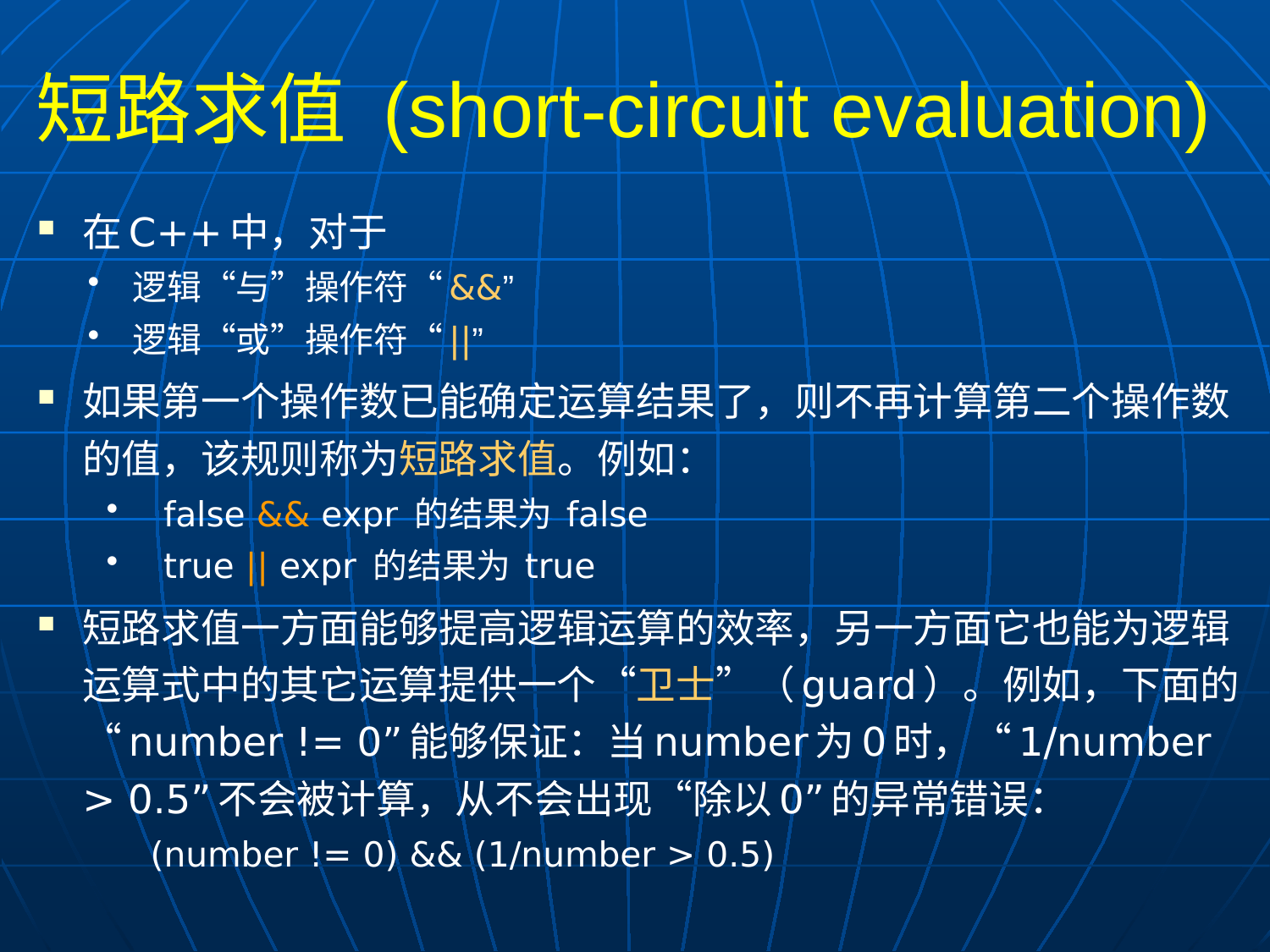

# 短路求值 (short-circuit evaluation)
在C++中，对于
逻辑“与”操作符“&&”
逻辑“或”操作符“||”
如果第一个操作数已能确定运算结果了，则不再计算第二个操作数的值，该规则称为短路求值。例如：
false && expr 的结果为 false
true || expr 的结果为 true
短路求值一方面能够提高逻辑运算的效率，另一方面它也能为逻辑运算式中的其它运算提供一个“卫士”（guard）。例如，下面的“number != 0”能够保证：当number为0时，“1/number > 0.5”不会被计算，从不会出现“除以0”的异常错误：
	(number != 0) && (1/number > 0.5)